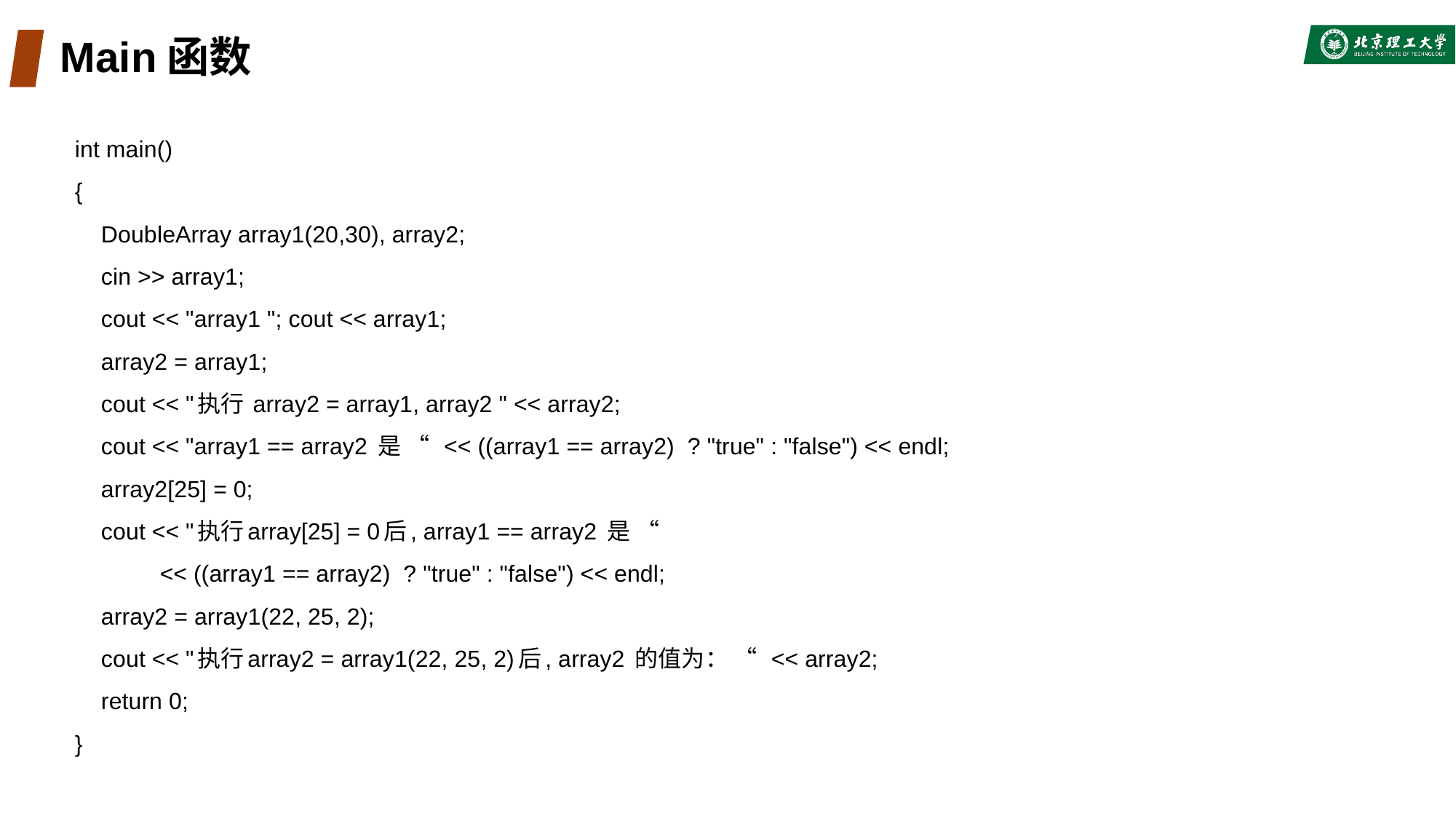

# Main函数
int main()
{
    DoubleArray array1(20,30), array2;
    cin >> array1;
    cout << "array1 "; cout << array1;
    array2 = array1;
    cout << "执行 array2 = array1, array2 " << array2;
    cout << "array1 == array2 是 “  << ((array1 == array2)  ? "true" : "false") << endl;
    array2[25] = 0;
    cout << "执行array[25] = 0后, array1 == array2 是 “
             << ((array1 == array2)  ? "true" : "false") << endl;
    array2 = array1(22, 25, 2);
    cout << "执行array2 = array1(22, 25, 2)后, array2 的值为： “  << array2;
    return 0;
}